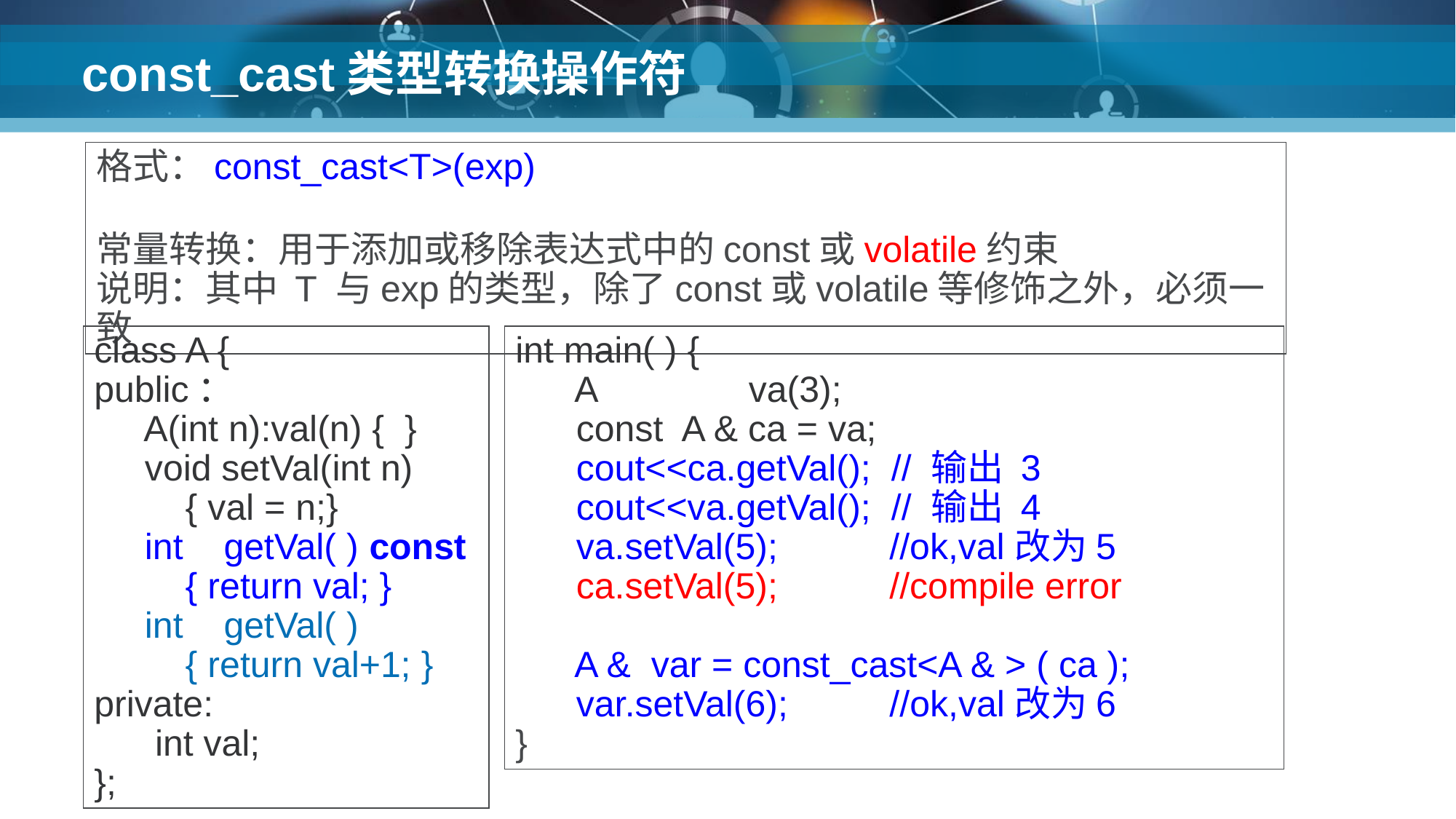

# const_cast类型转换操作符
格式：const_cast<T>(exp)
常量转换：用于添加或移除表达式中的const或volatile约束
说明：其中 T 与exp的类型，除了const或volatile等修饰之外，必须一致
class A {
public：
     A(int n):val(n) {  }
     void setVal(int n)
         { val = n;}
     int    getVal( ) const
         { return val; }
     int    getVal( )
         { return val+1; }
private:
      int val;
};
int main( ) {
      A               va(3);
      const  A & ca = va;
      cout<<ca.getVal();  // 输出 3
      cout<<va.getVal();  // 输出 4
      va.setVal(5);           //ok,val改为5
      ca.setVal(5);           //compile error
      A &  var = const_cast<A & > ( ca );
      var.setVal(6);          //ok,val改为6
}